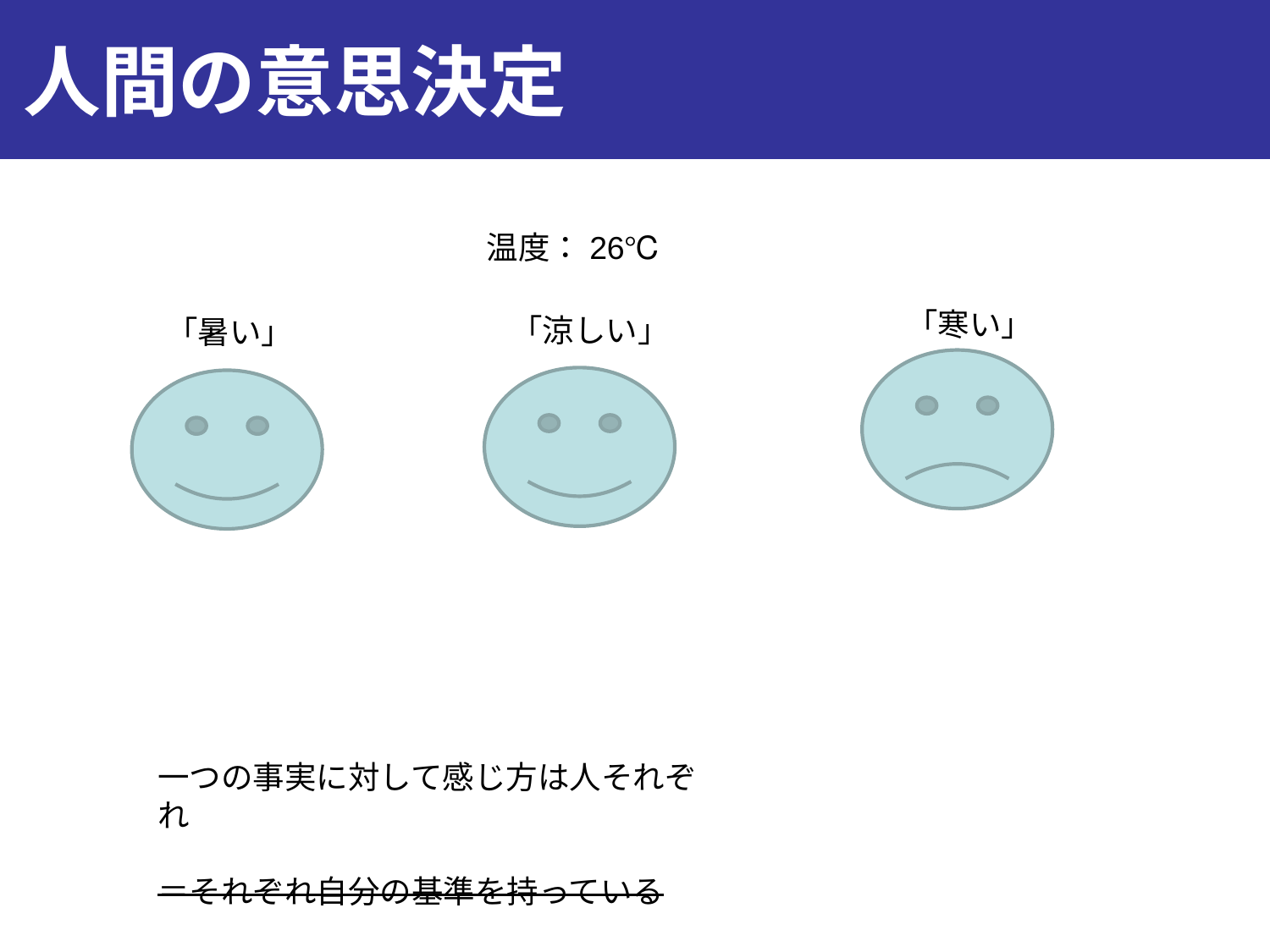

# 人間の意思決定
温度：26℃
「寒い」
「涼しい」
「暑い」

一つの事実に対して感じ方は人それぞれ

＝それぞれ自分の基準を持っている